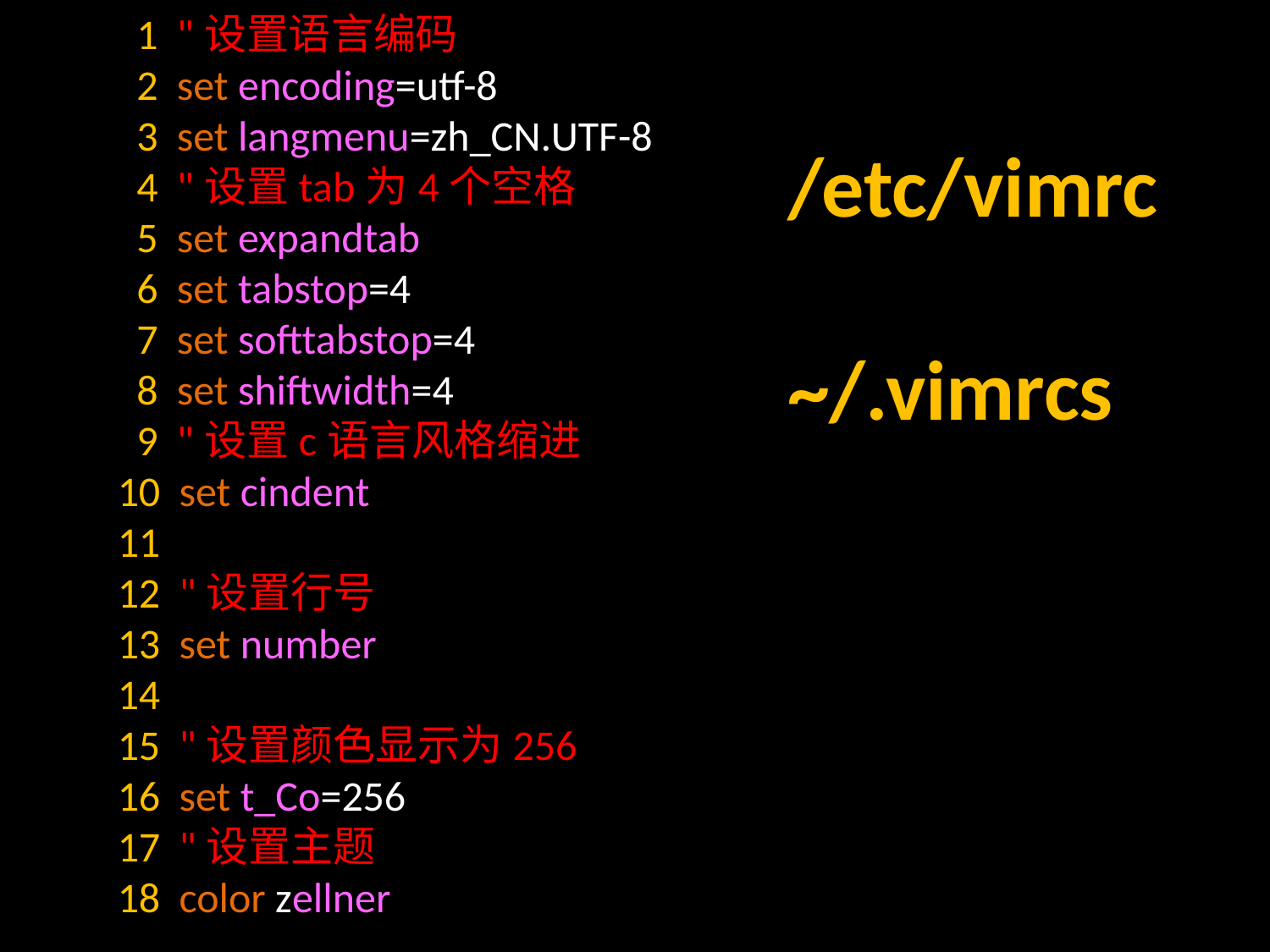

1  "设置语言编码
  2  set encoding=utf-8
  3  set langmenu=zh_CN.UTF-8
  4  "设置tab为4个空格
  5  set expandtab
  6  set tabstop=4
  7  set softtabstop=4
  8  set shiftwidth=4
  9  "设置c语言风格缩进
10  set cindent
11
12  "设置行号
13  set number
14
15  "设置颜色显示为256
16  set t_Co=256
17  "设置主题
18  color zellner
/etc/vimrc

~/.vimrcs